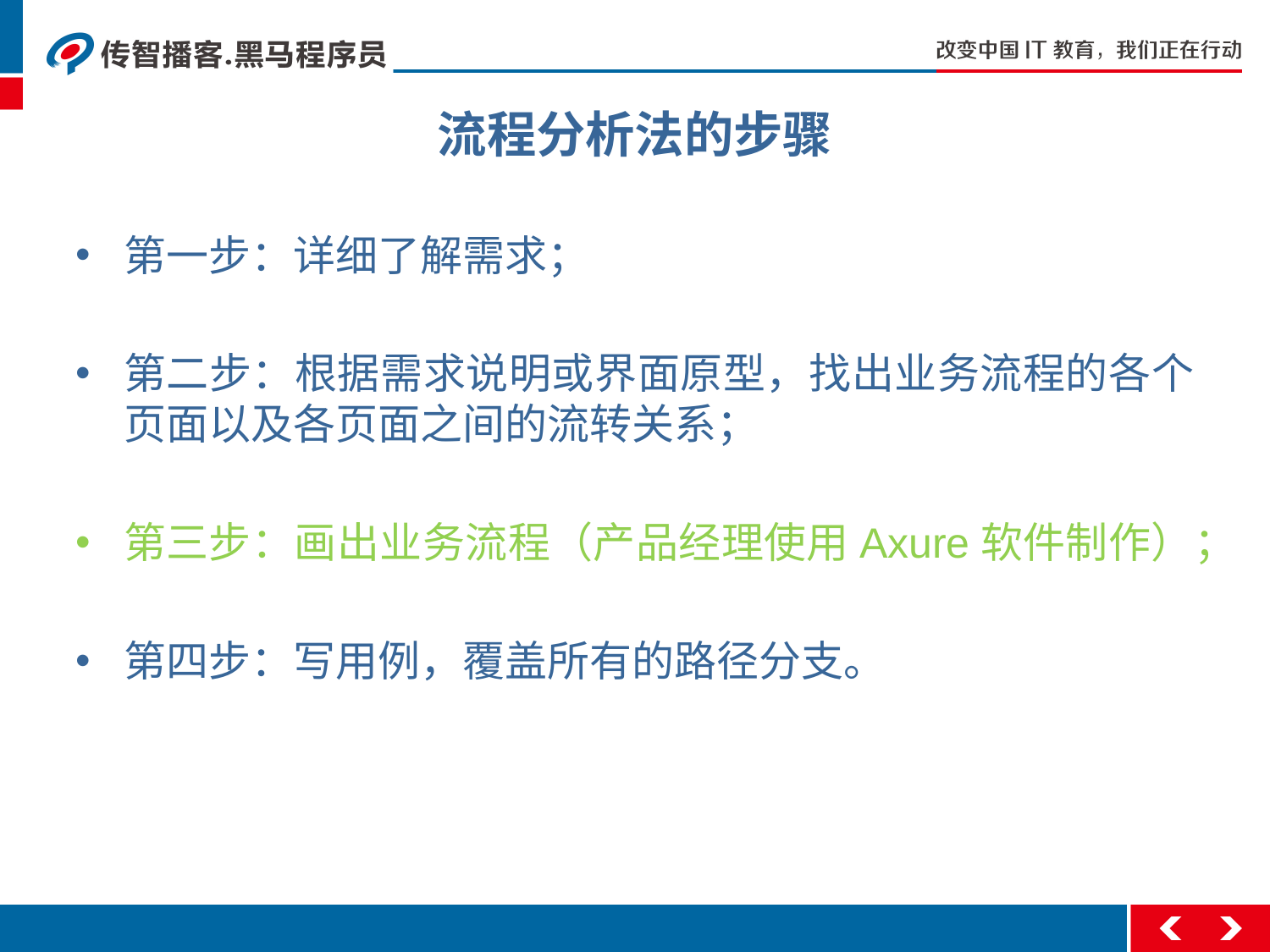

# 流程分析法的步骤
第一步：详细了解需求；

第二步：根据需求说明或界面原型，找出业务流程的各个页面以及各页面之间的流转关系；

第三步：画出业务流程（产品经理使用Axure软件制作）；

第四步：写用例，覆盖所有的路径分支。